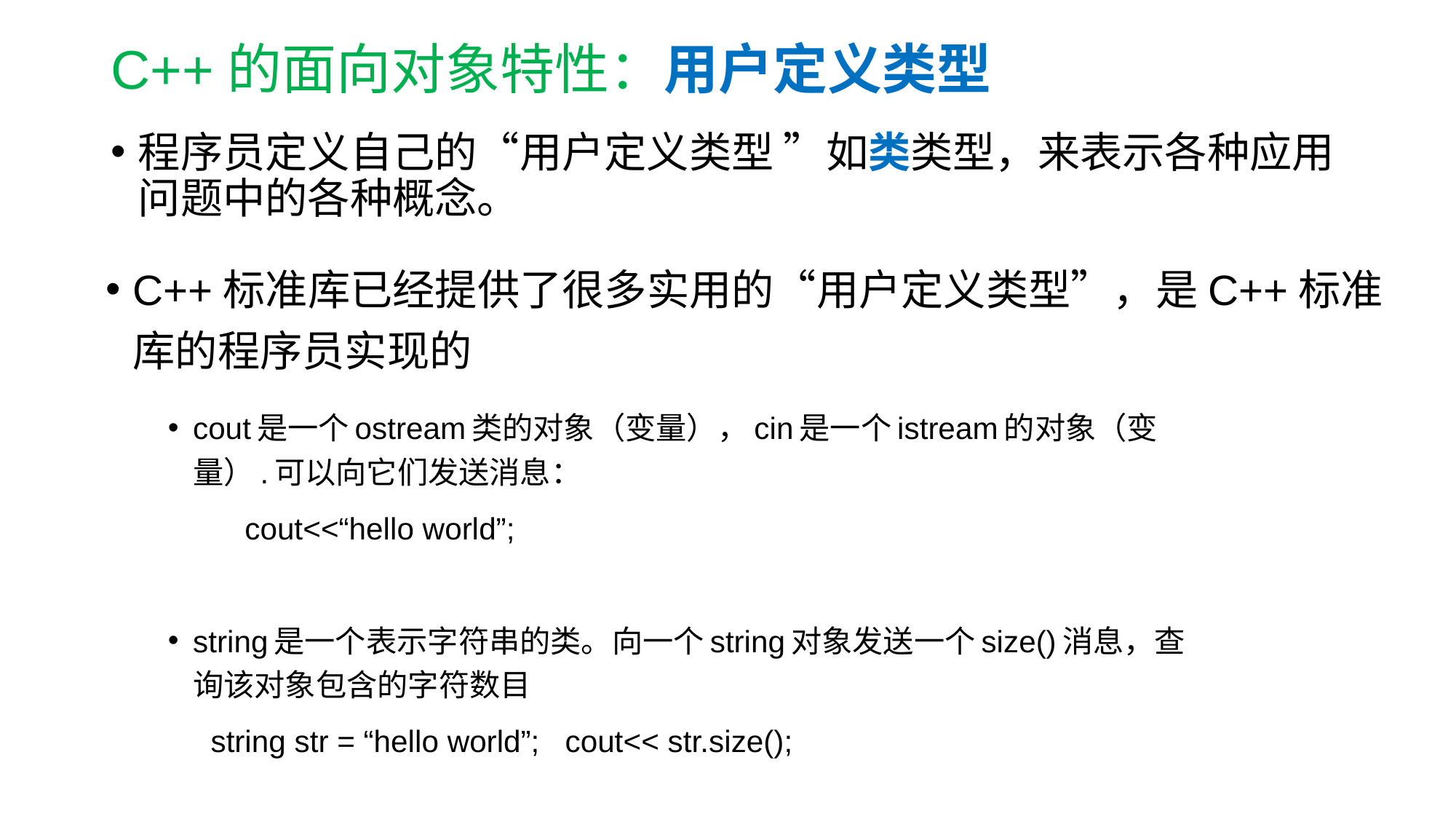

# C++的面向对象特性：用户定义类型
程序员定义自己的“用户定义类型 ”如类类型，来表示各种应用问题中的各种概念。
C++标准库已经提供了很多实用的“用户定义类型”，是C++标准库的程序员实现的
cout是一个ostream类的对象（变量），cin是一个istream的对象（变量）.可以向它们发送消息：
         cout<<“hello world”;

string是一个表示字符串的类。向一个string对象发送一个size()消息，查询该对象包含的字符数目
     string str = “hello world”;   cout<< str.size();